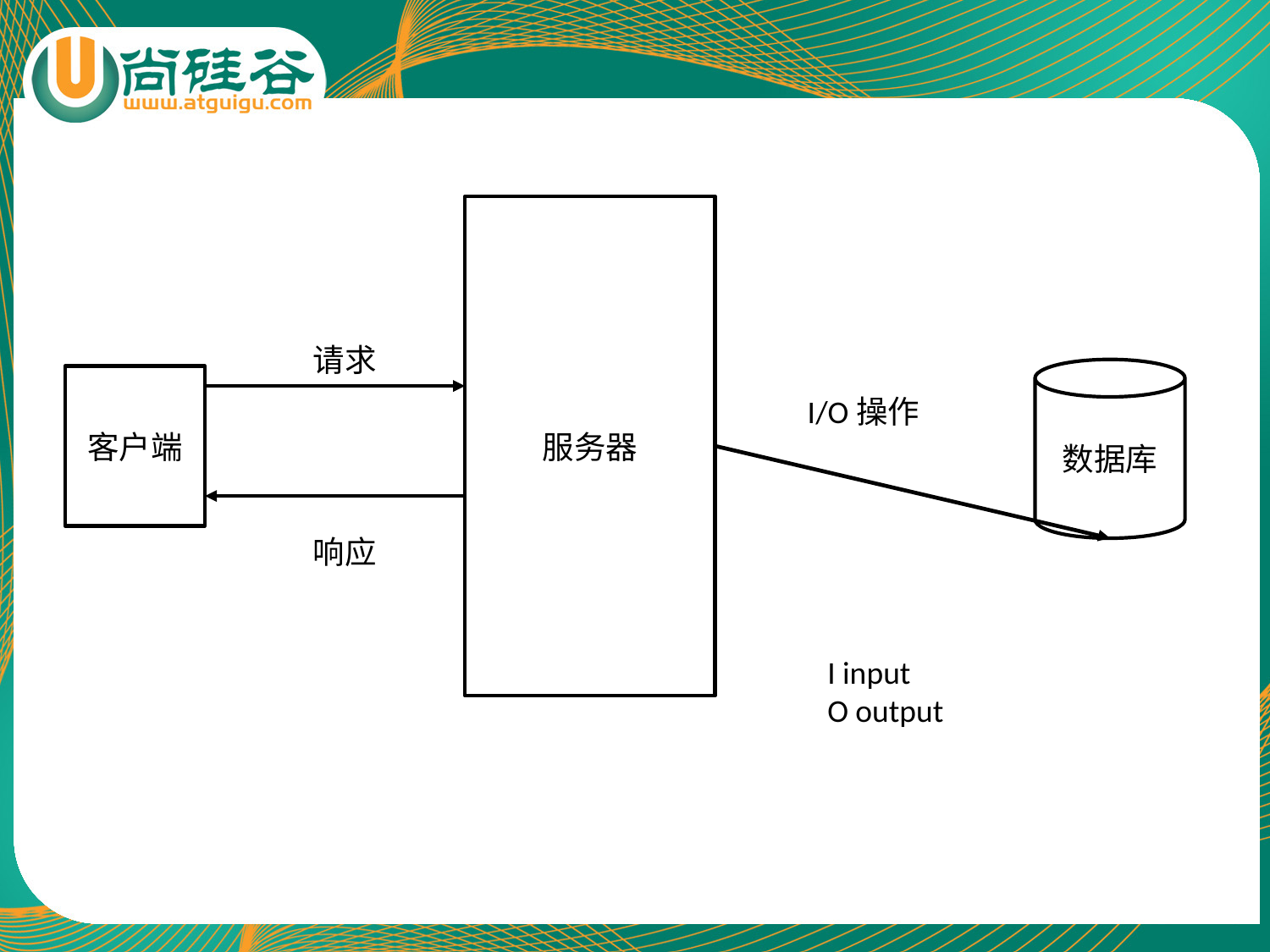

服务器
请求
数据库
客户端
I/O操作
响应
I input
O output